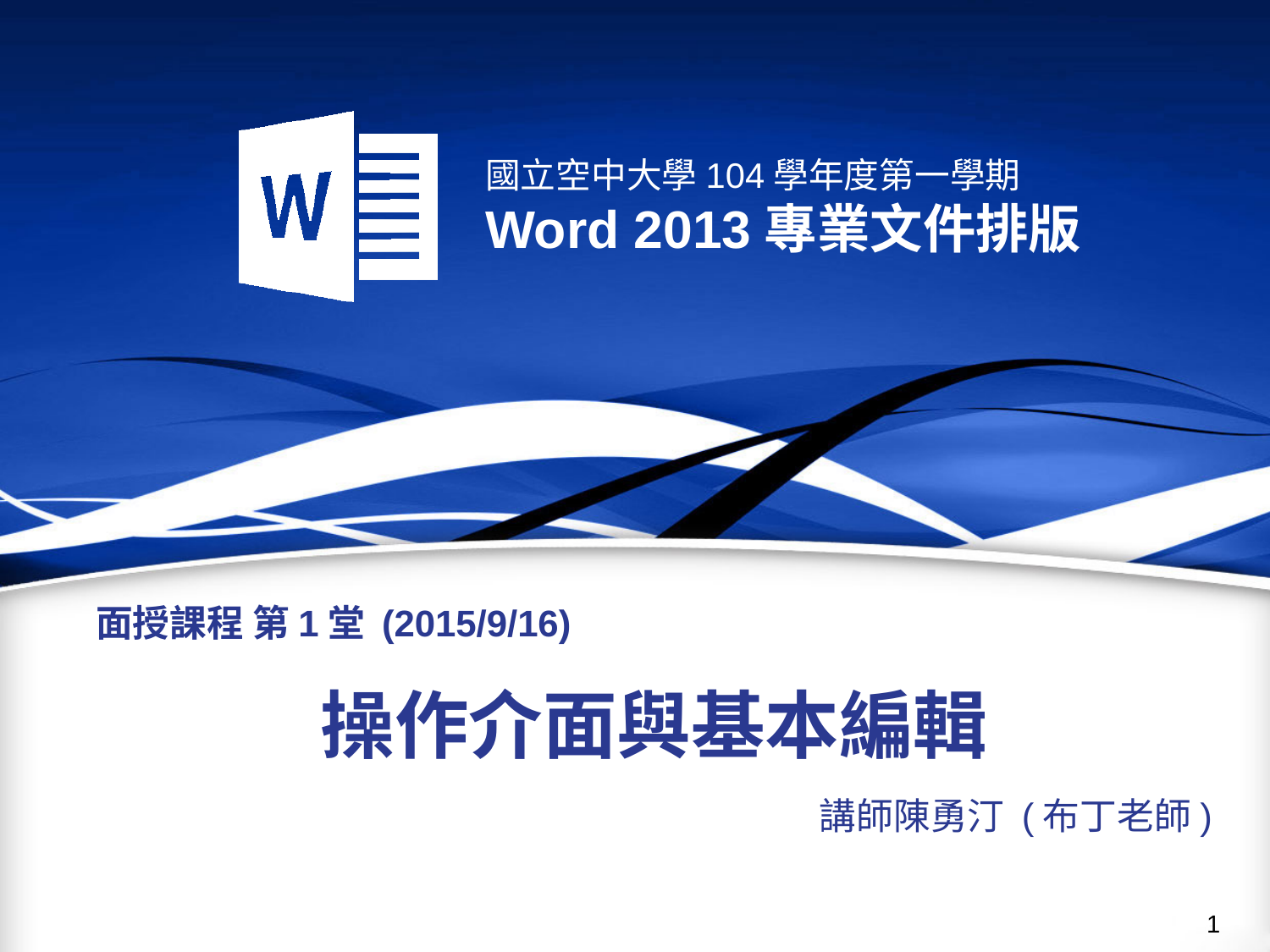

面授課程 第1堂 (2015/9/16)
# 操作介面與基本編輯
講師陳勇汀 (布丁老師)

1